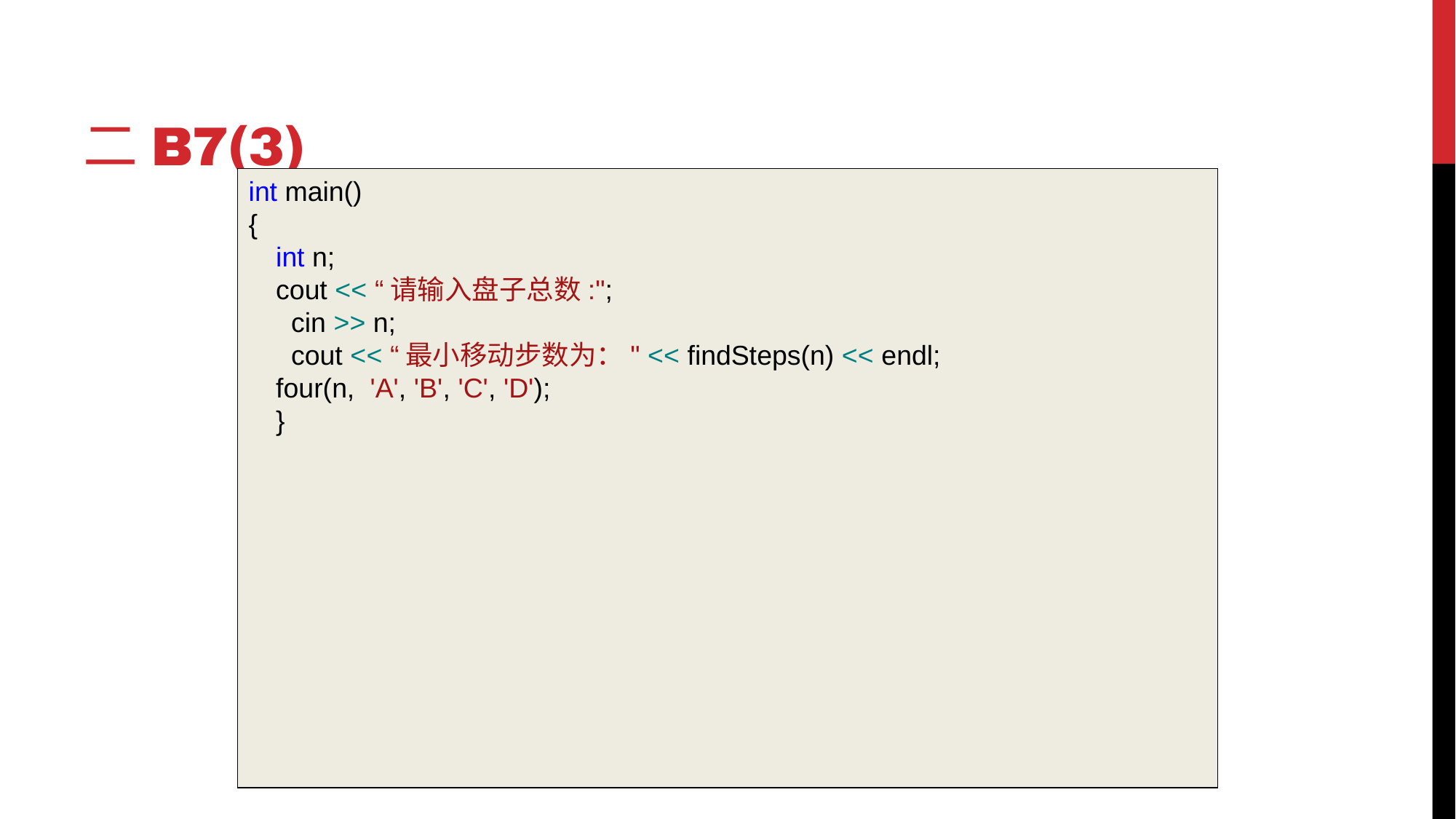

# 二b7(3)
int main()
{
int n;
cout << “请输入盘子总数:";
  cin >> n;
  cout << “最小移动步数为：" << findSteps(n) << endl;
four(n,  'A', 'B', 'C', 'D');
}